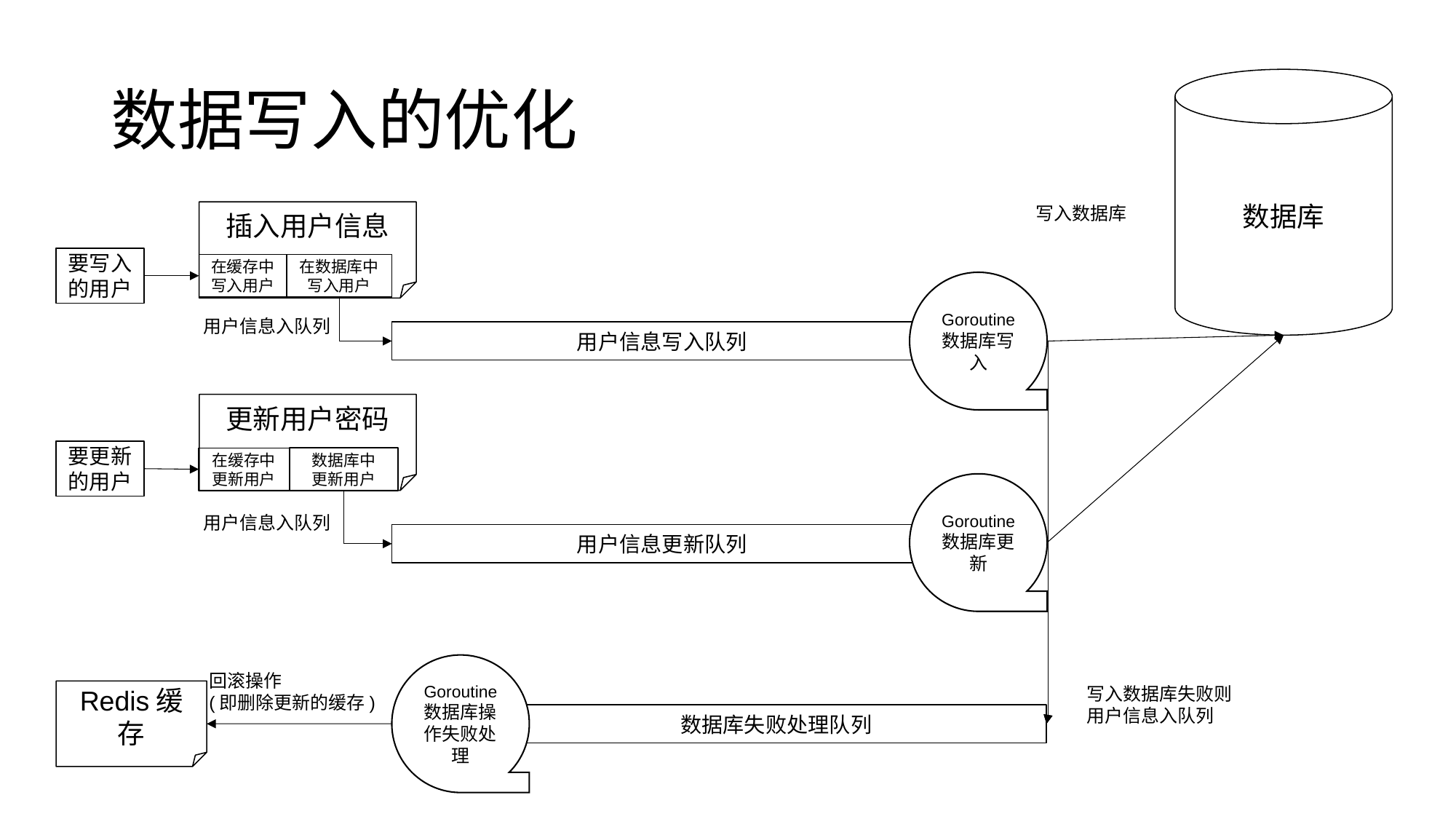

# 数据写入的优化
数据库
写入数据库
插入用户信息

在缓存中
写入用户
在数据库中
写入用户
要写入
的用户
Goroutine
数据库写入
用户信息入队列
用户信息写入队列
更新用户密码

数据库中
更新用户
在缓存中
更新用户
要更新
的用户
Goroutine
数据库更新
用户信息入队列
用户信息更新队列
Goroutine
数据库操作失败处理
回滚操作
(即删除更新的缓存)
写入数据库失败则用户信息入队列
Redis缓存
数据库失败处理队列